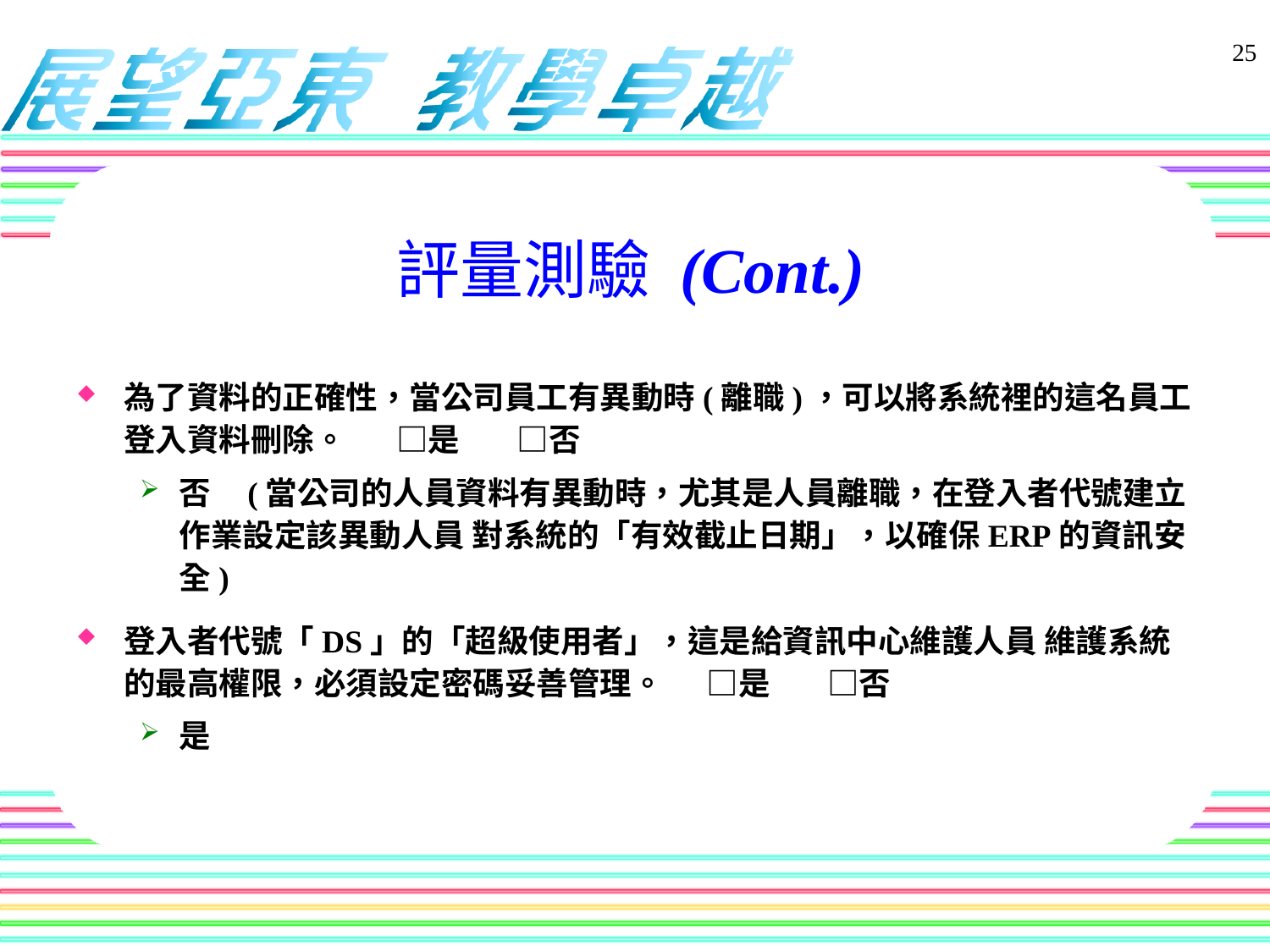

評量測驗 (Cont.)
25
為了資料的正確性，當公司員工有異動時(離職)，可以將系統裡的這名員工登入資料刪除。       □是        □否
否    (當公司的人員資料有異動時，尤其是人員離職，在登入者代號建立作業設定該異動人員 對系統的「有效截止日期」，以確保ERP的資訊安全)
登入者代號「DS」的「超級使用者」，這是給資訊中心維護人員 維護系統的最高權限，必須設定密碼妥善管理。      □是        □否
是